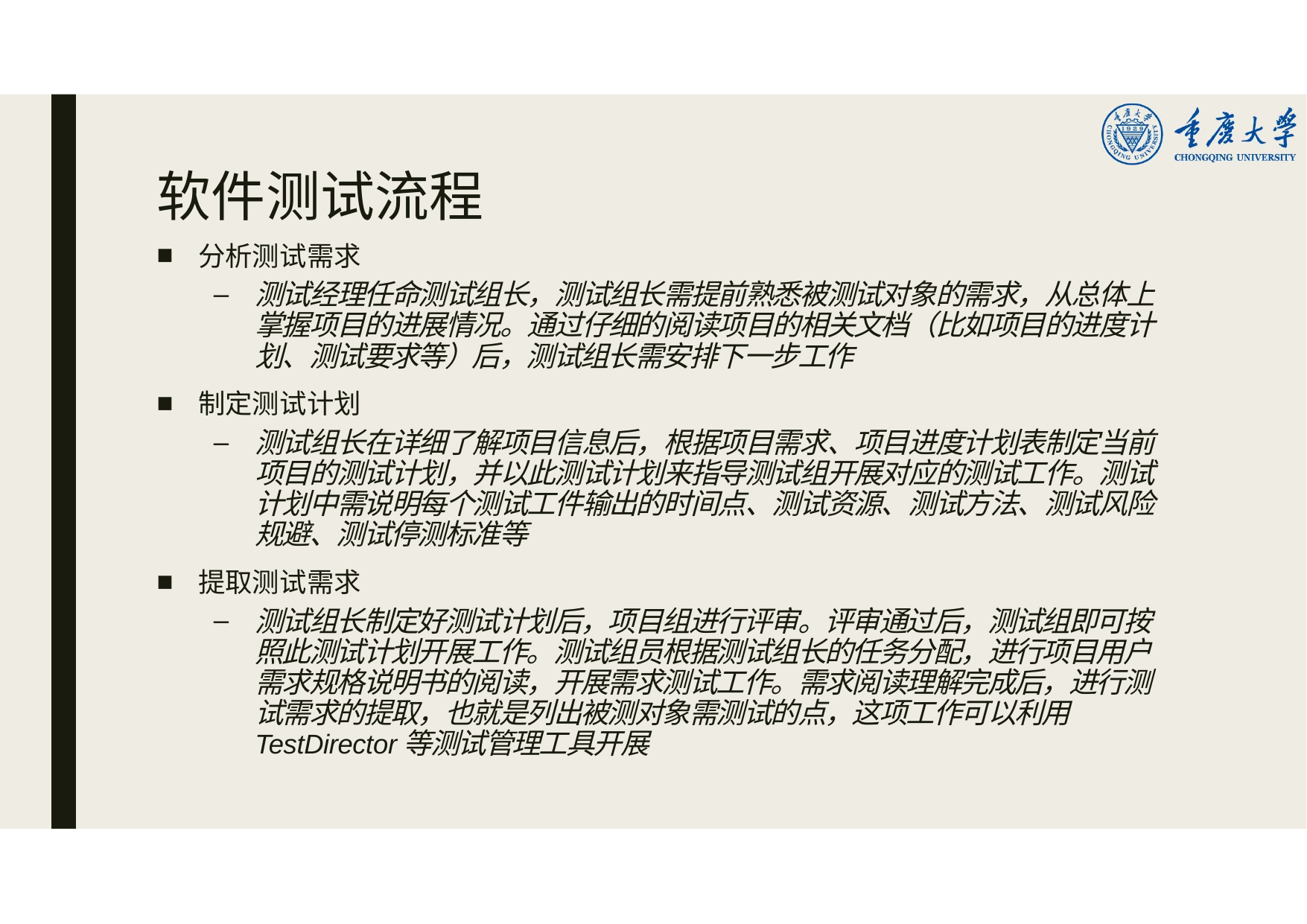

# 软件测试流程
分析测试需求
测试经理任命测试组长，测试组长需提前熟悉被测试对象的需求，从总体上 掌握项目的进展情况。通过仔细的阅读项目的相关文档（比如项目的进度计 划、测试要求等）后，测试组长需安排下一步工作
制定测试计划
测试组长在详细了解项目信息后，根据项目需求、项目进度计划表制定当前 项目的测试计划，并以此测试计划来指导测试组开展对应的测试工作。测试 计划中需说明每个测试工件输出的时间点、测试资源、测试方法、测试风险 规避、测试停测标准等
提取测试需求
测试组长制定好测试计划后，项目组进行评审。评审通过后，测试组即可按 照此测试计划开展工作。测试组员根据测试组长的任务分配，进行项目用户 需求规格说明书的阅读，开展需求测试工作。需求阅读理解完成后，进行测 试需求的提取，也就是列出被测对象需测试的点，这项工作可以利用 TestDirector等测试管理工具开展